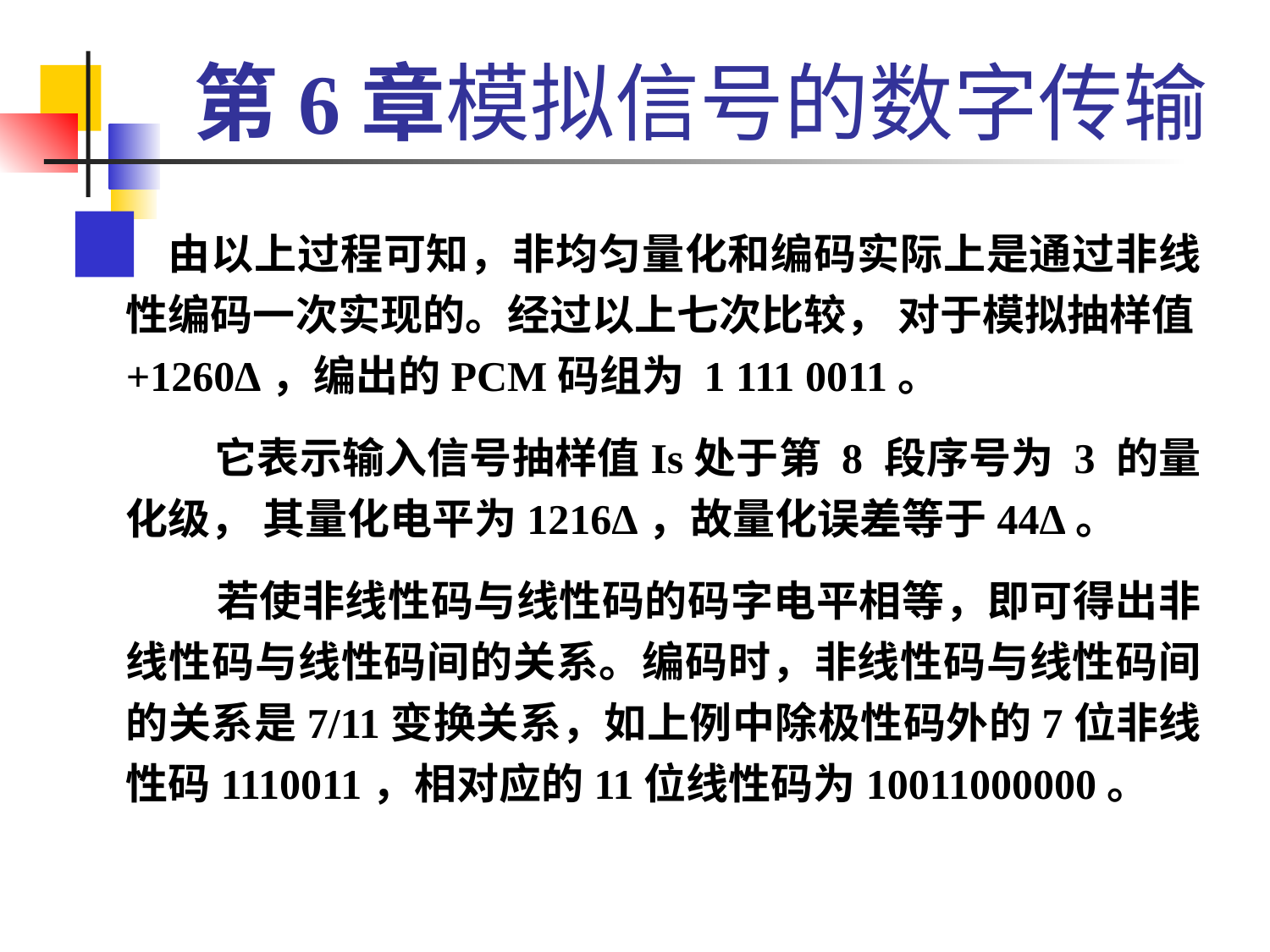

# 第6章模拟信号的数字传输
   由以上过程可知，非均匀量化和编码实际上是通过非线性编码一次实现的。经过以上七次比较， 对于模拟抽样值+1260Δ，编出的PCM码组为 1 111 0011。
        它表示输入信号抽样值Is处于第 8 段序号为 3 的量化级， 其量化电平为1216Δ，故量化误差等于44Δ。
        若使非线性码与线性码的码字电平相等，即可得出非线性码与线性码间的关系。编码时，非线性码与线性码间的关系是7/11变换关系，如上例中除极性码外的7位非线性码1110011，相对应的11位线性码为10011000000。